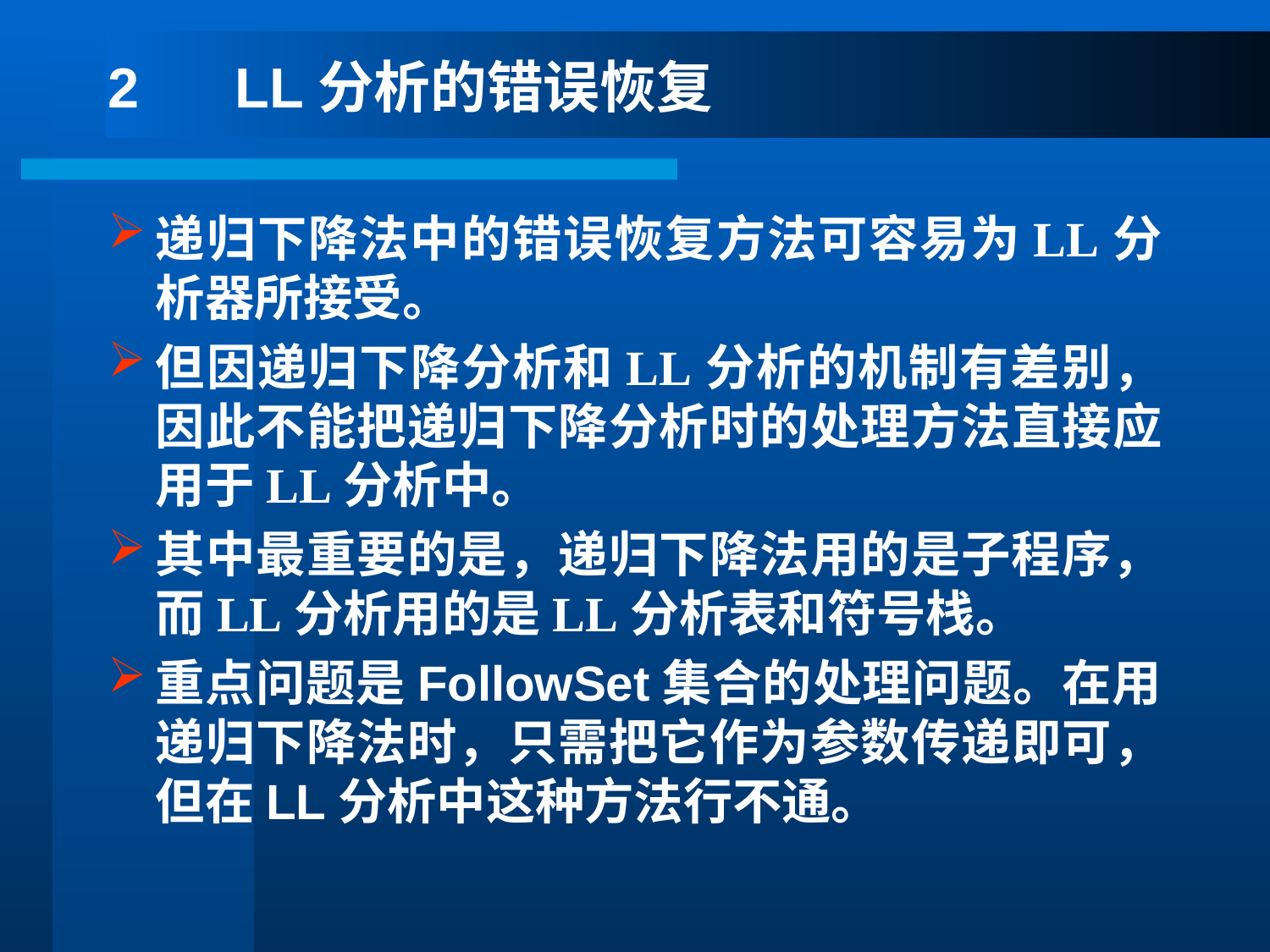

# 2	LL分析的错误恢复
递归下降法中的错误恢复方法可容易为LL分析器所接受。
但因递归下降分析和LL分析的机制有差别，因此不能把递归下降分析时的处理方法直接应用于LL分析中。
其中最重要的是，递归下降法用的是子程序，而LL分析用的是LL分析表和符号栈。
重点问题是FollowSet集合的处理问题。在用递归下降法时，只需把它作为参数传递即可，但在LL分析中这种方法行不通。